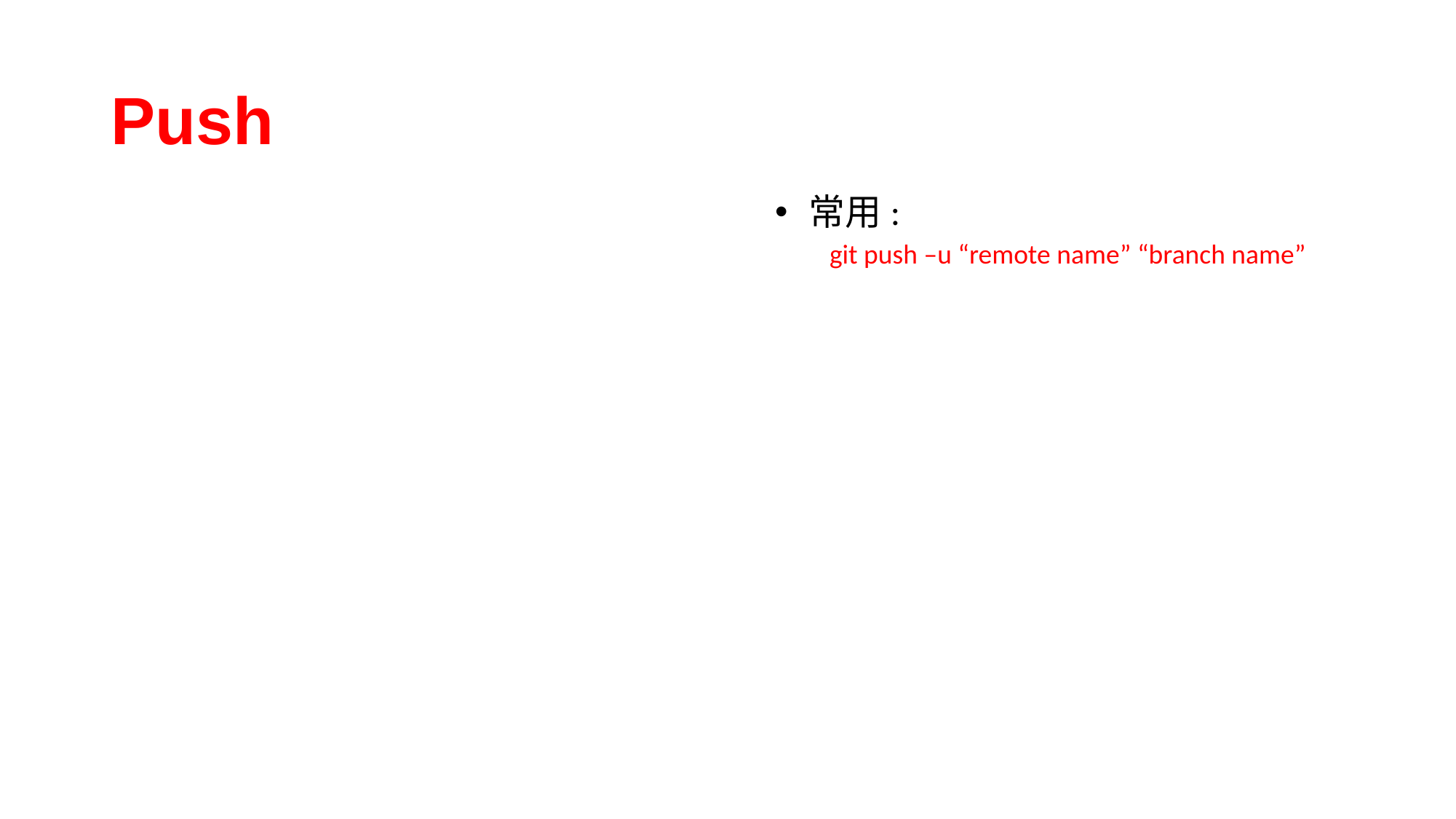

# Push
常用:
git push –u “remote name” “branch name”